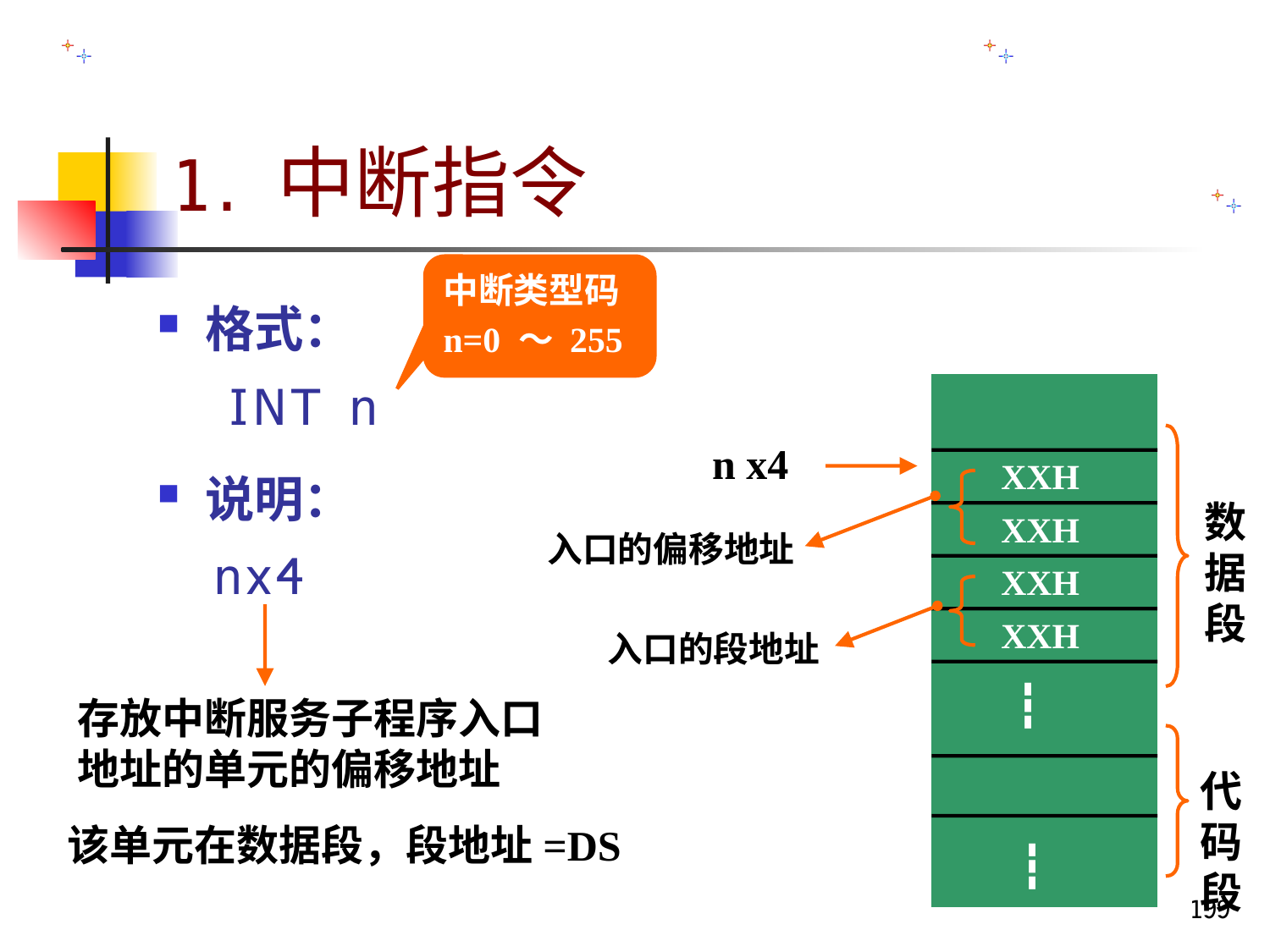

# 1. 中断指令
中断类型码
n=0 〜 255
格式：
     INT  n
说明：
    nх4

n х4

XXH

数据段

XXH

入口的偏移地址
XXH

XXH

入口的段地址

┇
存放中断服务子程序入口地址的单元的偏移地址

代码段
该单元在数据段，段地址=DS

┇
199